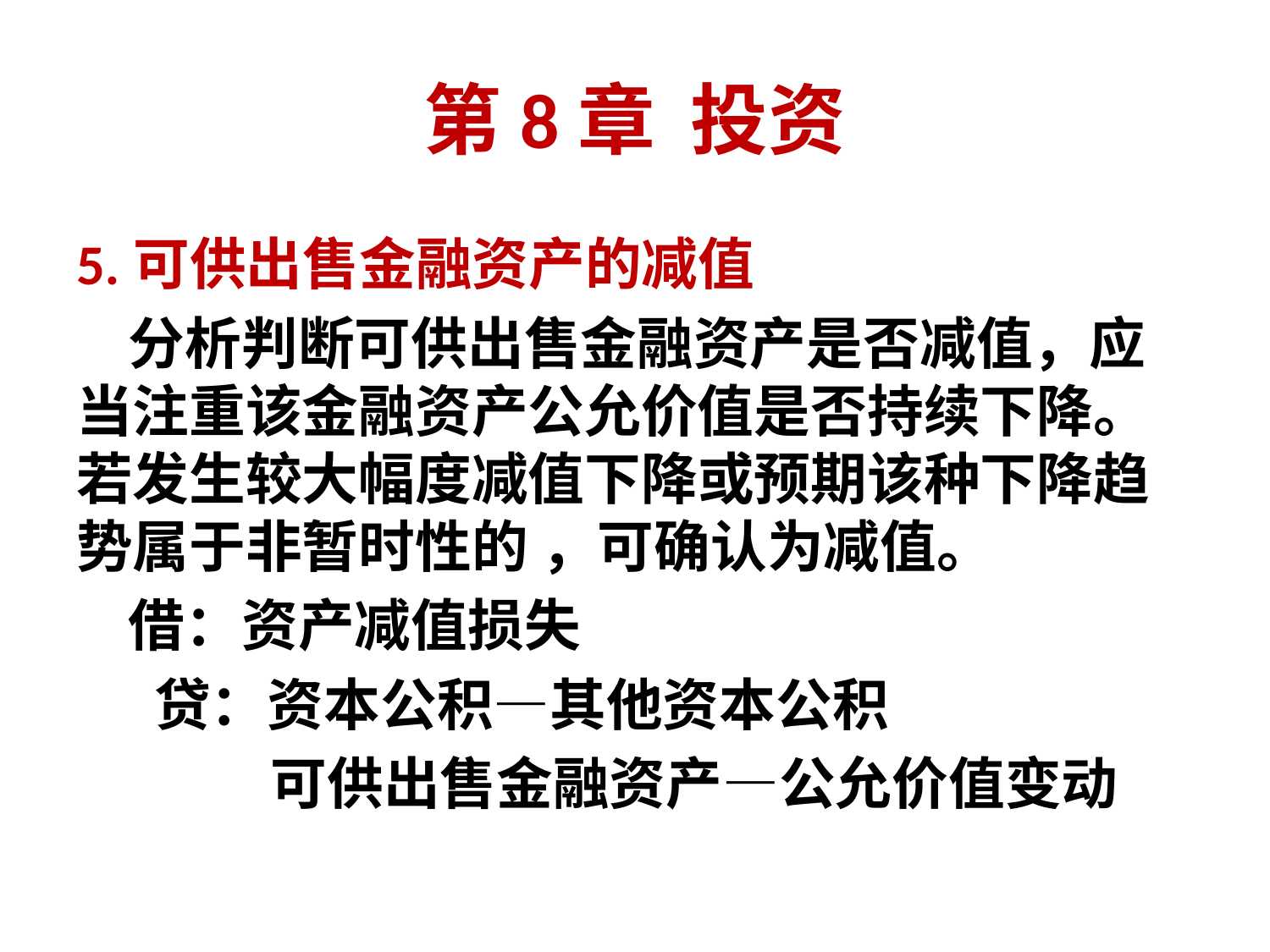

# 第8章  投资
5.可供出售金融资产的减值
   分析判断可供出售金融资产是否减值，应当注重该金融资产公允价值是否持续下降。若发生较大幅度减值下降或预期该种下降趋势属于非暂时性的 ，可确认为减值。
   借：资产减值损失
     贷：资本公积—其他资本公积
              可供出售金融资产—公允价值变动